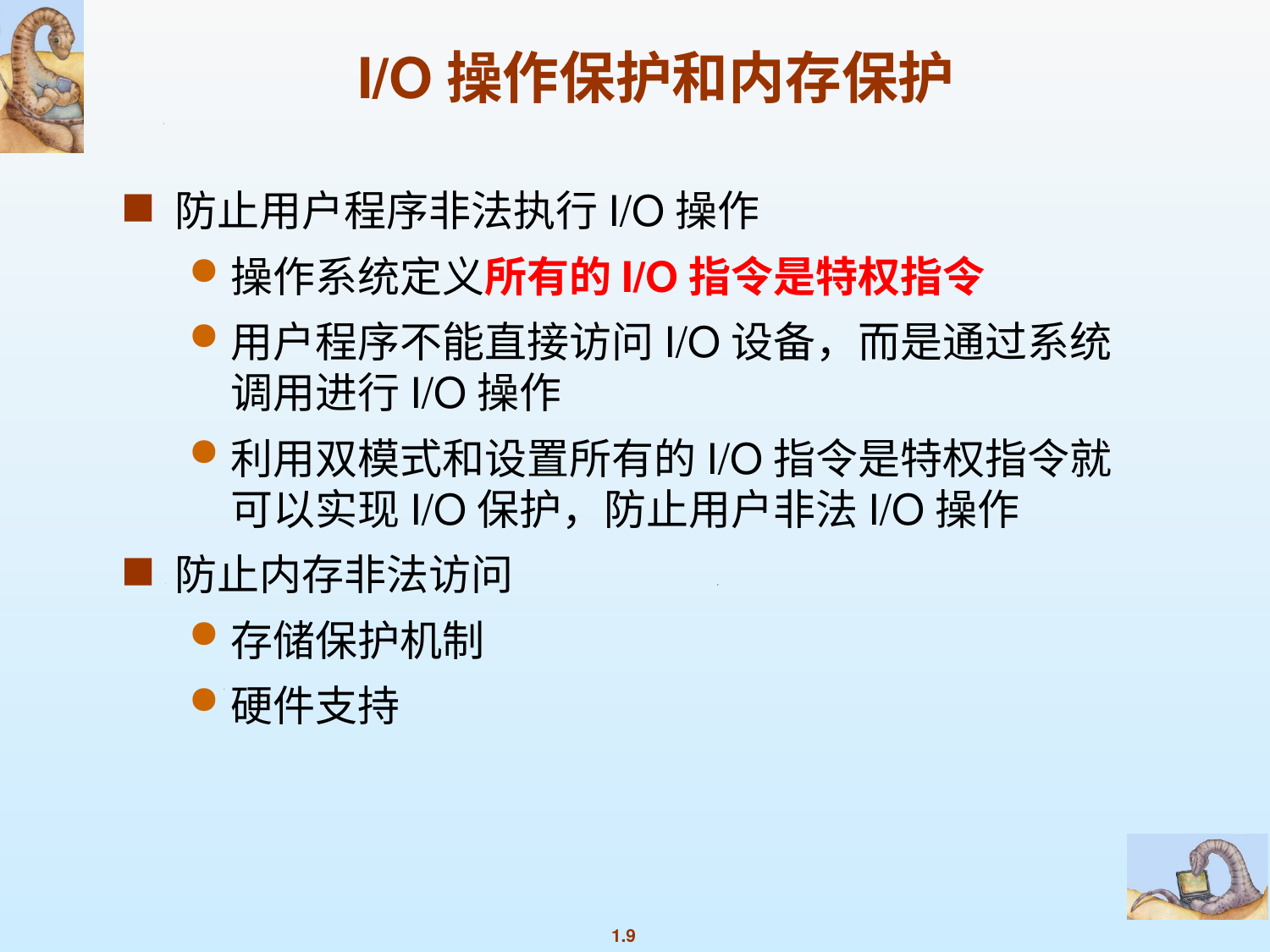

# I/O操作保护和内存保护
防止用户程序非法执行I/O操作
操作系统定义所有的I/O指令是特权指令
用户程序不能直接访问I/O设备，而是通过系统调用进行I/O操作
利用双模式和设置所有的I/O指令是特权指令就可以实现I/O保护，防止用户非法I/O操作
防止内存非法访问
存储保护机制
硬件支持